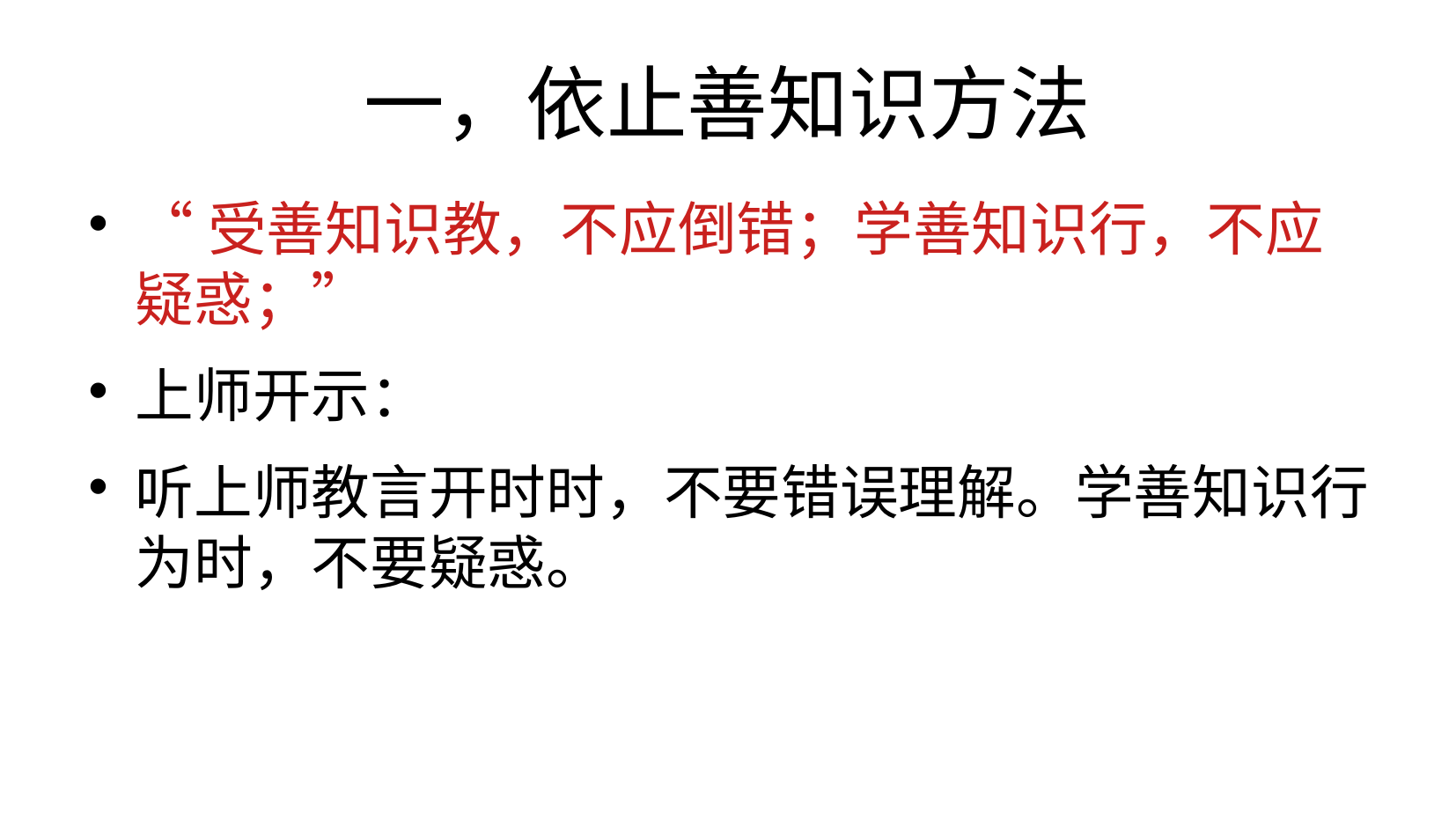

一，依止善知识方法
“受善知识教，不应倒错；学善知识行，不应疑惑；”
上师开示：
听上师教言开时时，不要错误理解。学善知识行为时，不要疑惑。